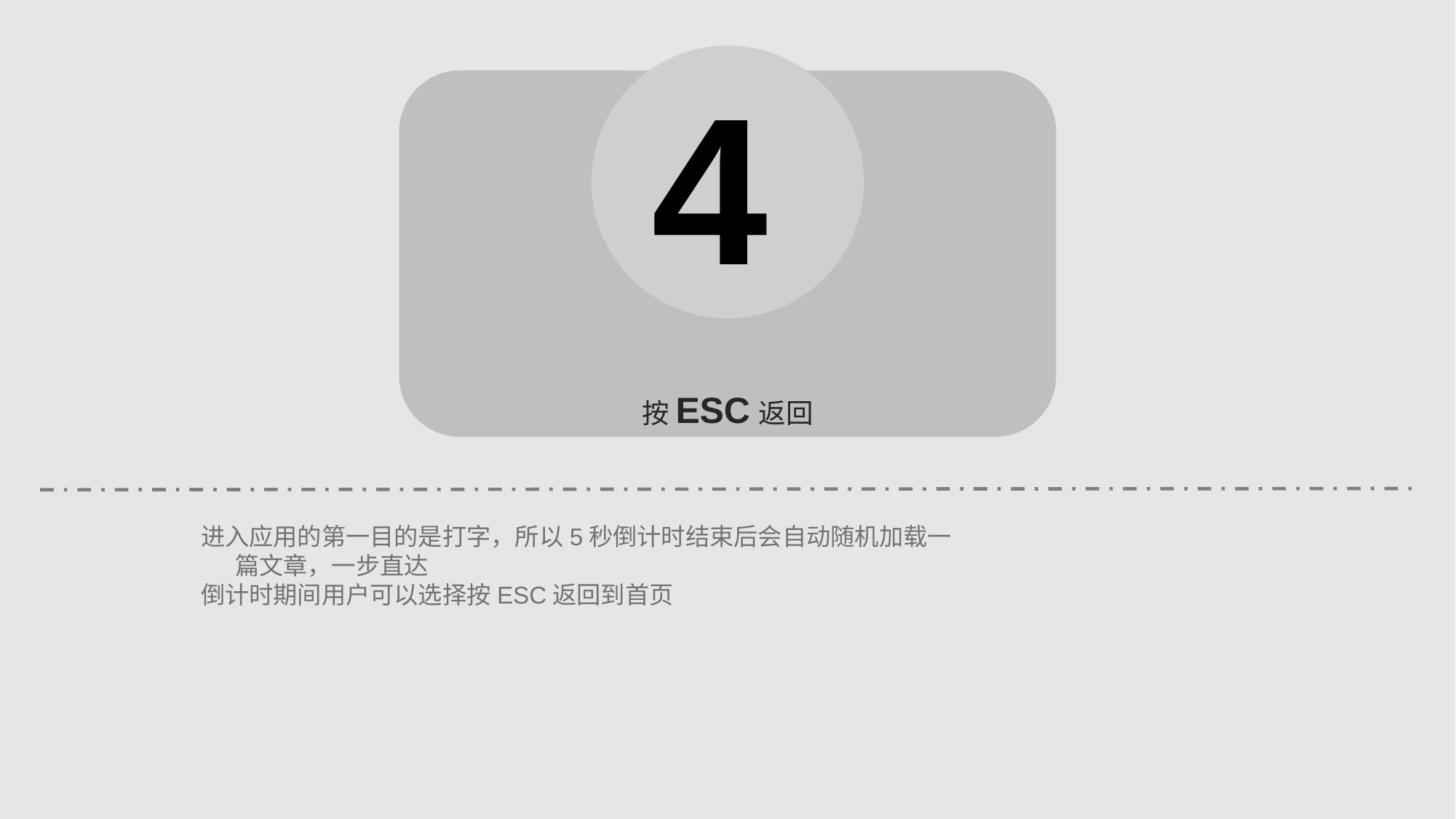

4

按ESC返回
进入应用的第一目的是打字，所以5秒倒计时结束后会自动随机加载一篇文章，一步直达
倒计时期间用户可以选择按ESC返回到首页